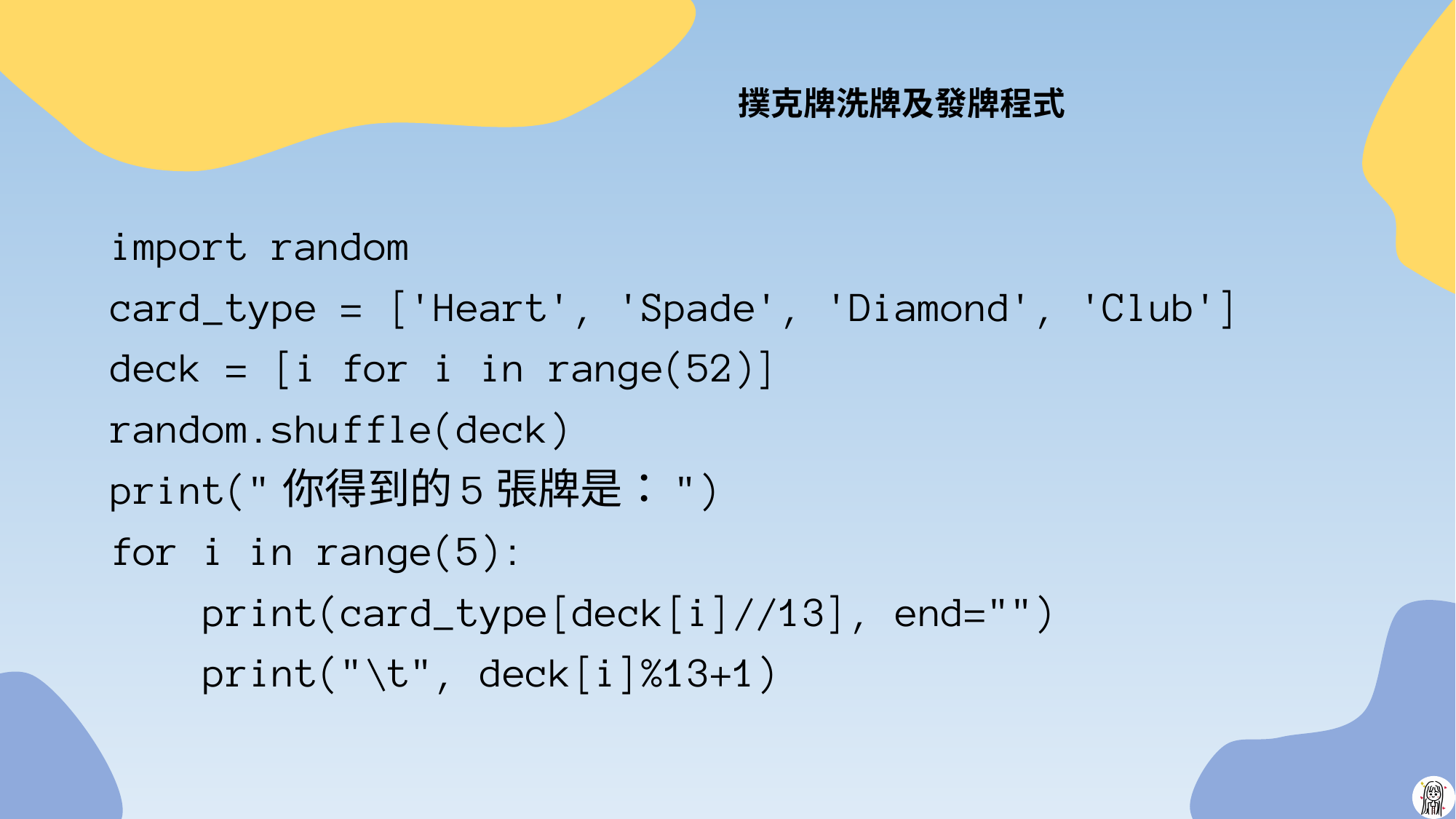

# 撲克牌洗牌及發牌程式
import random
card_type = ['Heart', 'Spade', 'Diamond', 'Club']
deck = [i for i in range(52)]
random.shuffle(deck)
print("你得到的5張牌是：")
for i in range(5):
    print(card_type[deck[i]//13], end="")
    print("\t", deck[i]%13+1)
21